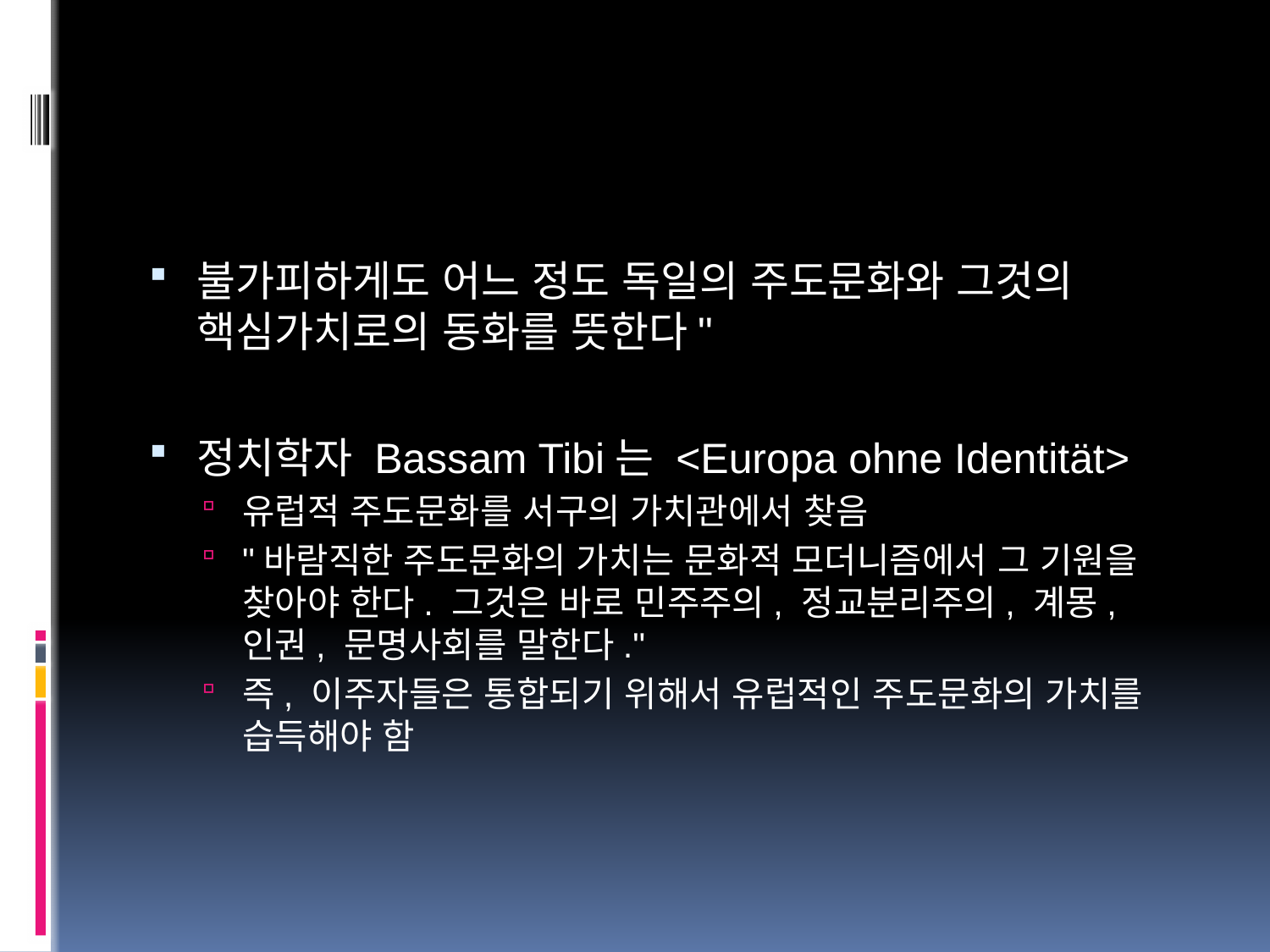

#
불가피하게도 어느 정도 독일의 주도문화와 그것의 핵심가치로의 동화를 뜻한다"

정치학자 Bassam Tibi는 <Europa ohne Identität>
유럽적 주도문화를 서구의 가치관에서 찾음
"바람직한 주도문화의 가치는 문화적 모더니즘에서 그 기원을 찾아야 한다. 그것은 바로 민주주의, 정교분리주의, 계몽, 인권, 문명사회를 말한다."
즉, 이주자들은 통합되기 위해서 유럽적인 주도문화의 가치를 습득해야 함